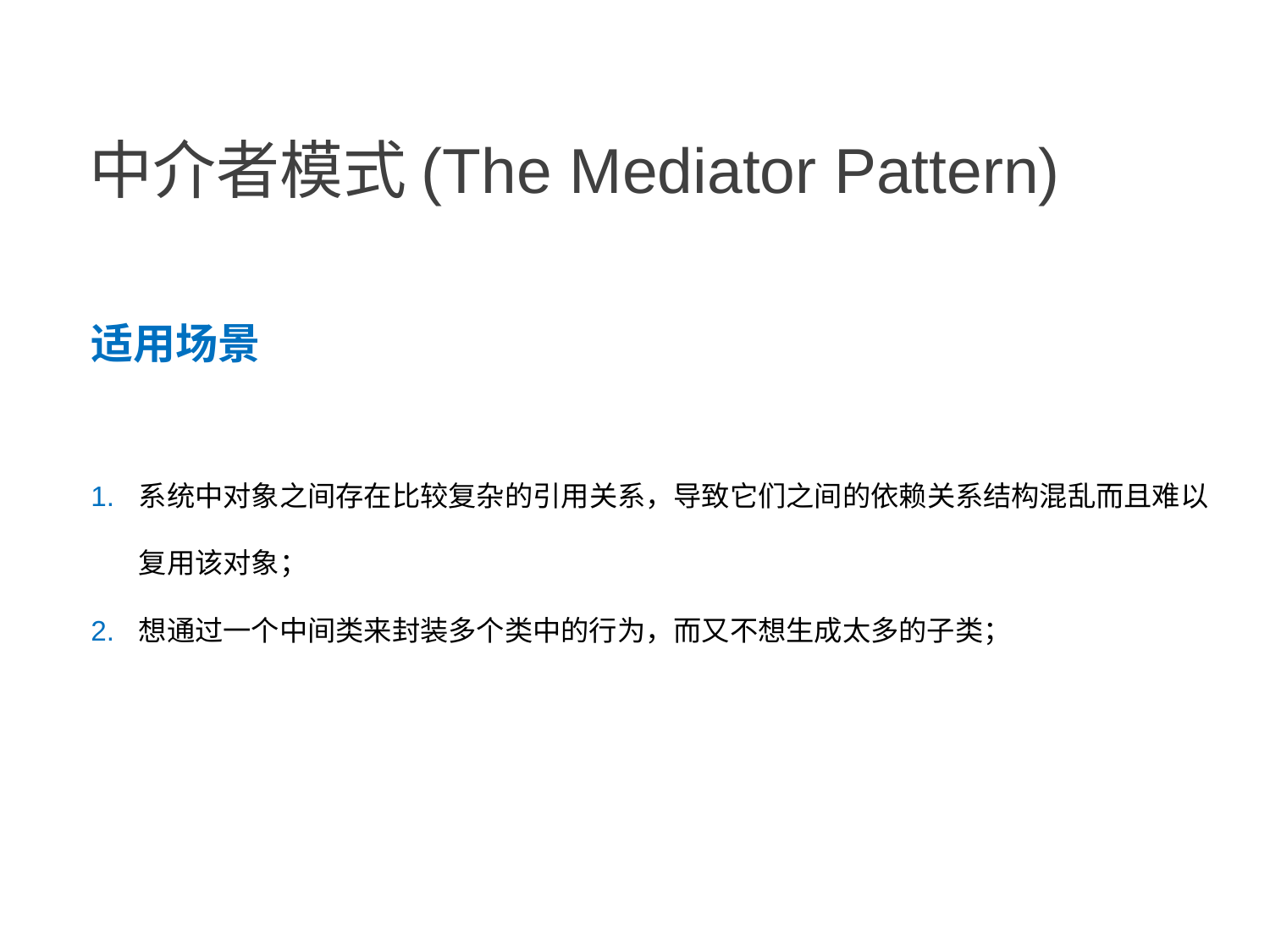

中介者模式(The Mediator Pattern)
适用场景

系统中对象之间存在比较复杂的引用关系，导致它们之间的依赖关系结构混乱而且难以复用该对象；
想通过一个中间类来封装多个类中的行为，而又不想生成太多的子类；